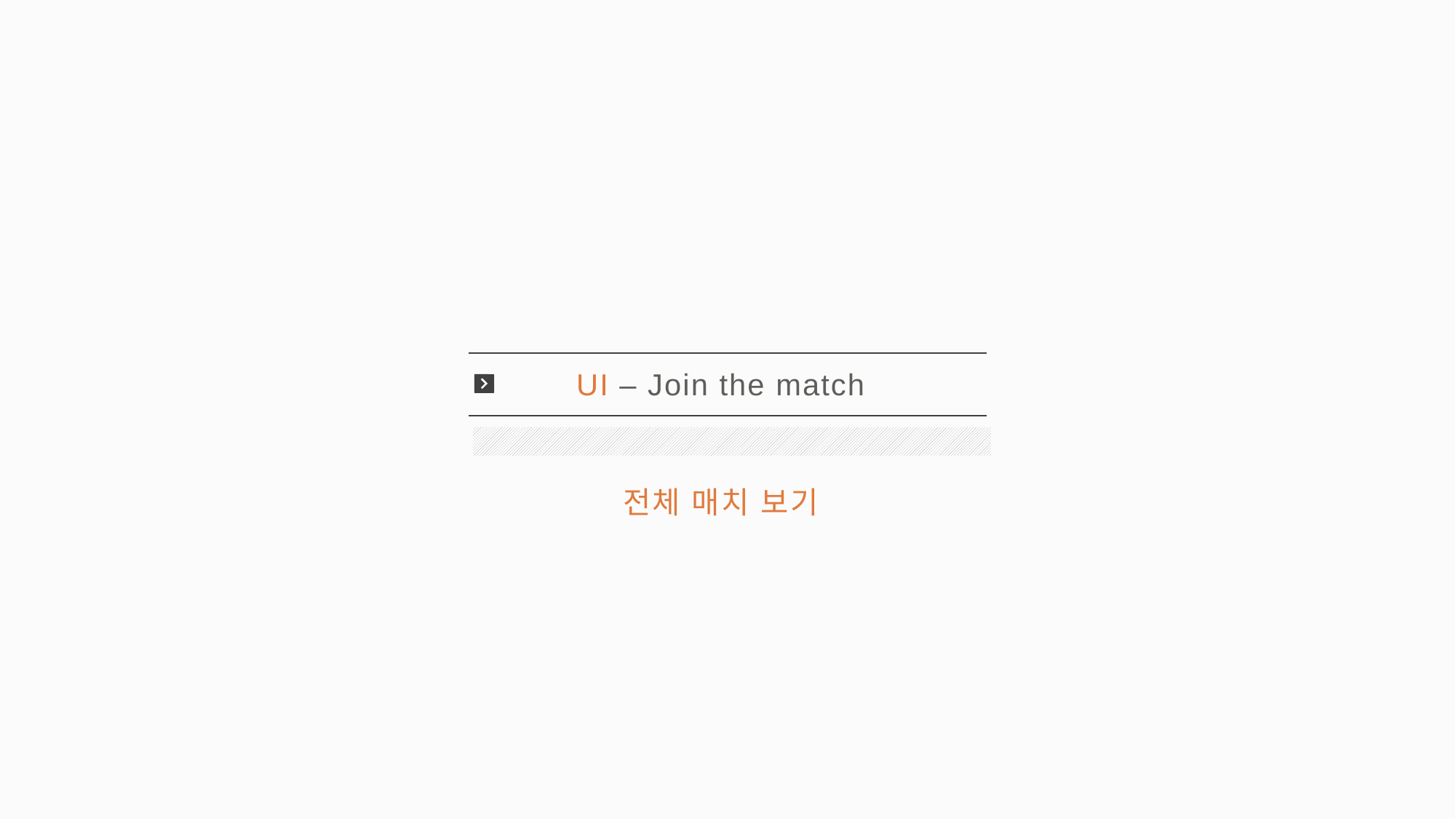

UI – Join the match

전체 매치 보기